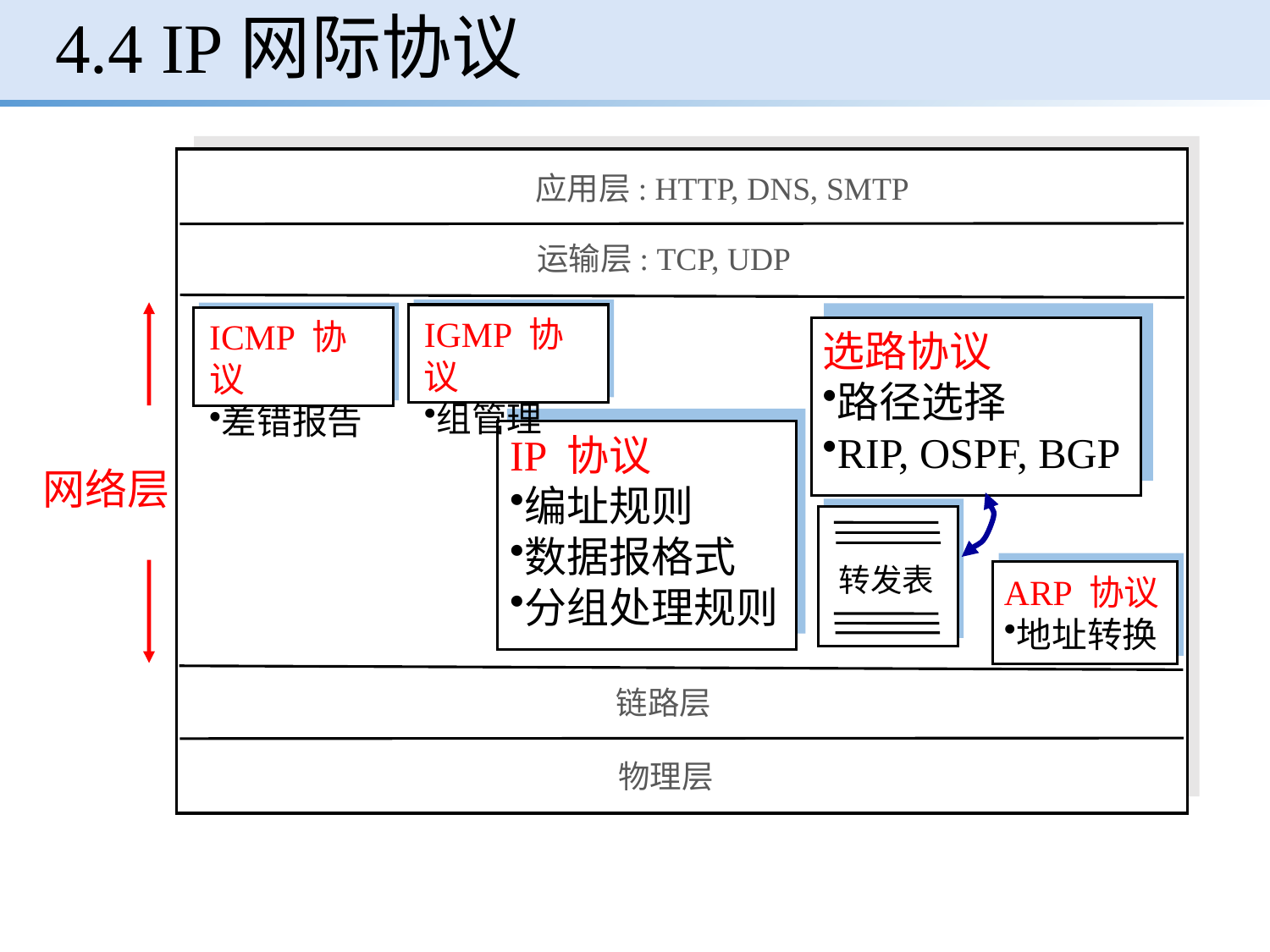

# 4.4 IP网际协议

应用层: HTTP, DNS, SMTP

运输层: TCP, UDP

IGMP 协议
组管理

ICMP 协议
差错报告

选路协议
路径选择
RIP, OSPF, BGP

IP 协议
编址规则
数据报格式
分组处理规则
网络层

转发表

ARP 协议
地址转换

链路层

物理层